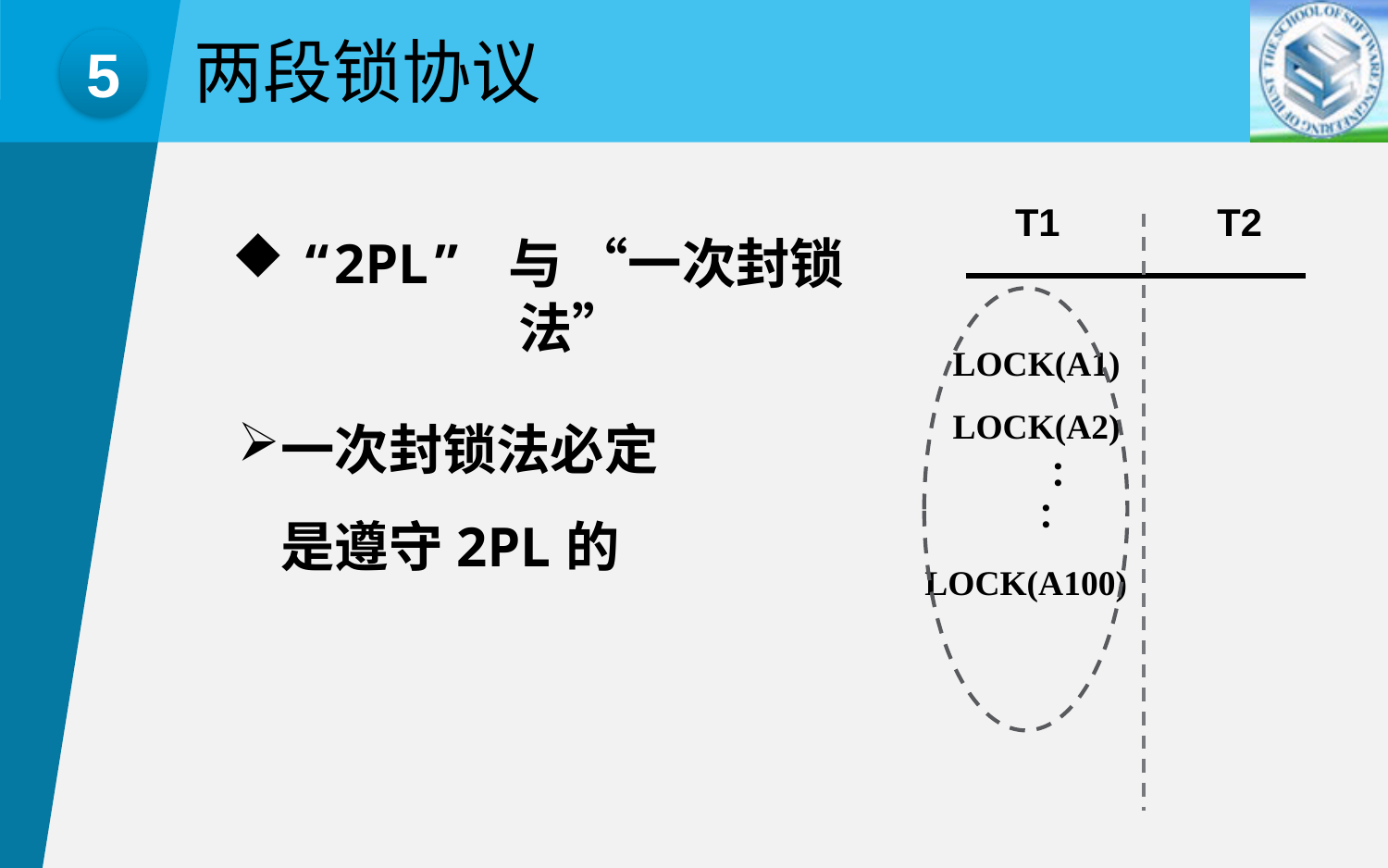

两段锁协议
5
T1
T2

LOCK(A1)
LOCK(A2)
     ：
     ：
LOCK(A100)
“2PL” 与 “一次封锁法”
一次封锁法必定是遵守2PL的